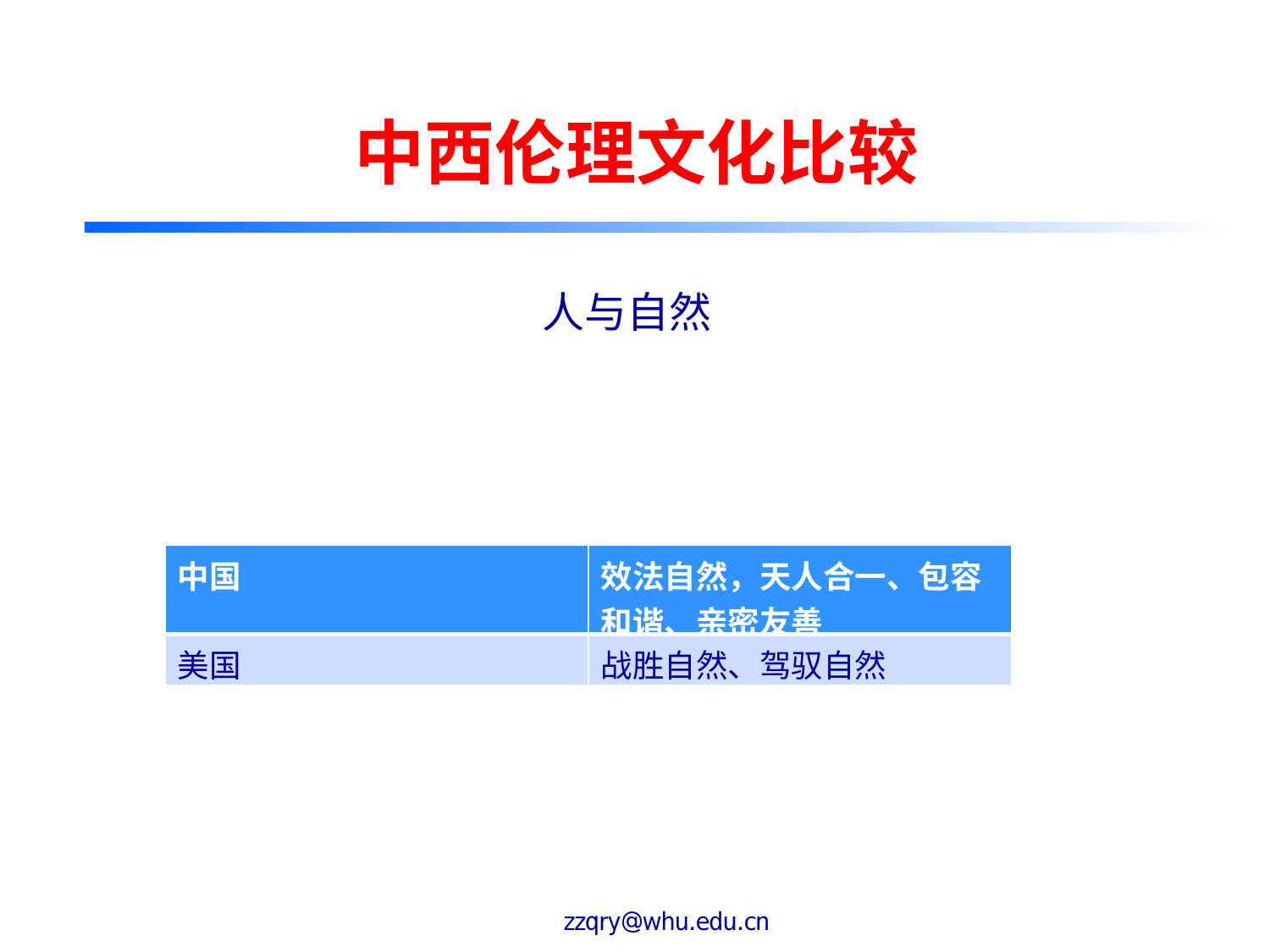

# 中西伦理文化比较
人与自然

| 中国 | 效法自然，天人合一、包容和谐、亲密友善 |
| --- | --- |
| 美国 | 战胜自然、驾驭自然 |

zzqry@whu.edu.cn